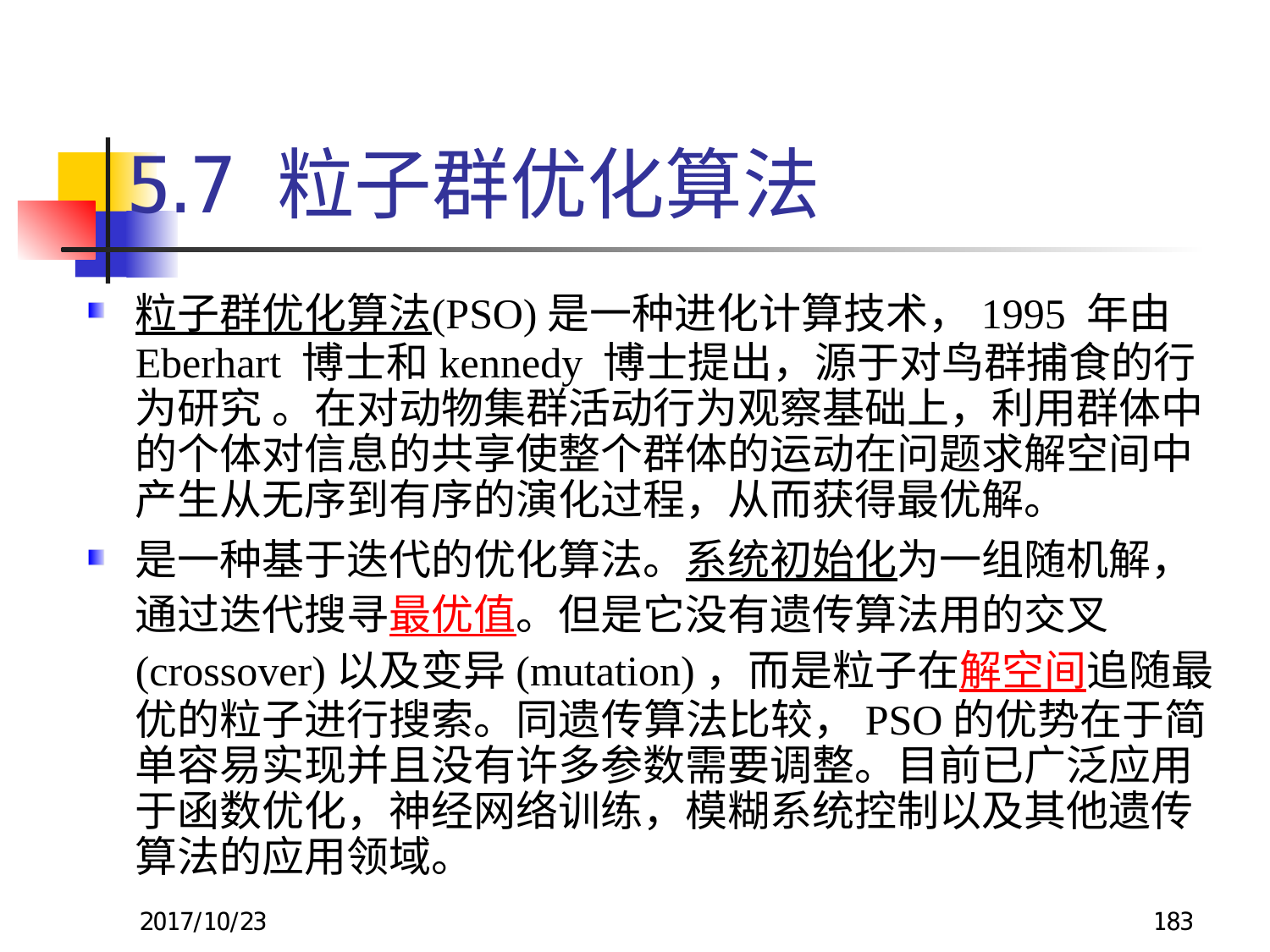

# 5.7 粒子群优化算法
粒子群优化算法(PSO)是一种进化计算技术，1995 年由Eberhart 博士和kennedy 博士提出，源于对鸟群捕食的行为研究 。在对动物集群活动行为观察基础上，利用群体中的个体对信息的共享使整个群体的运动在问题求解空间中产生从无序到有序的演化过程，从而获得最优解。
是一种基于迭代的优化算法。系统初始化为一组随机解，通过迭代搜寻最优值。但是它没有遗传算法用的交叉(crossover)以及变异(mutation)，而是粒子在解空间追随最优的粒子进行搜索。同遗传算法比较，PSO的优势在于简单容易实现并且没有许多参数需要调整。目前已广泛应用于函数优化，神经网络训练，模糊系统控制以及其他遗传算法的应用领域。
2017/10/23
183